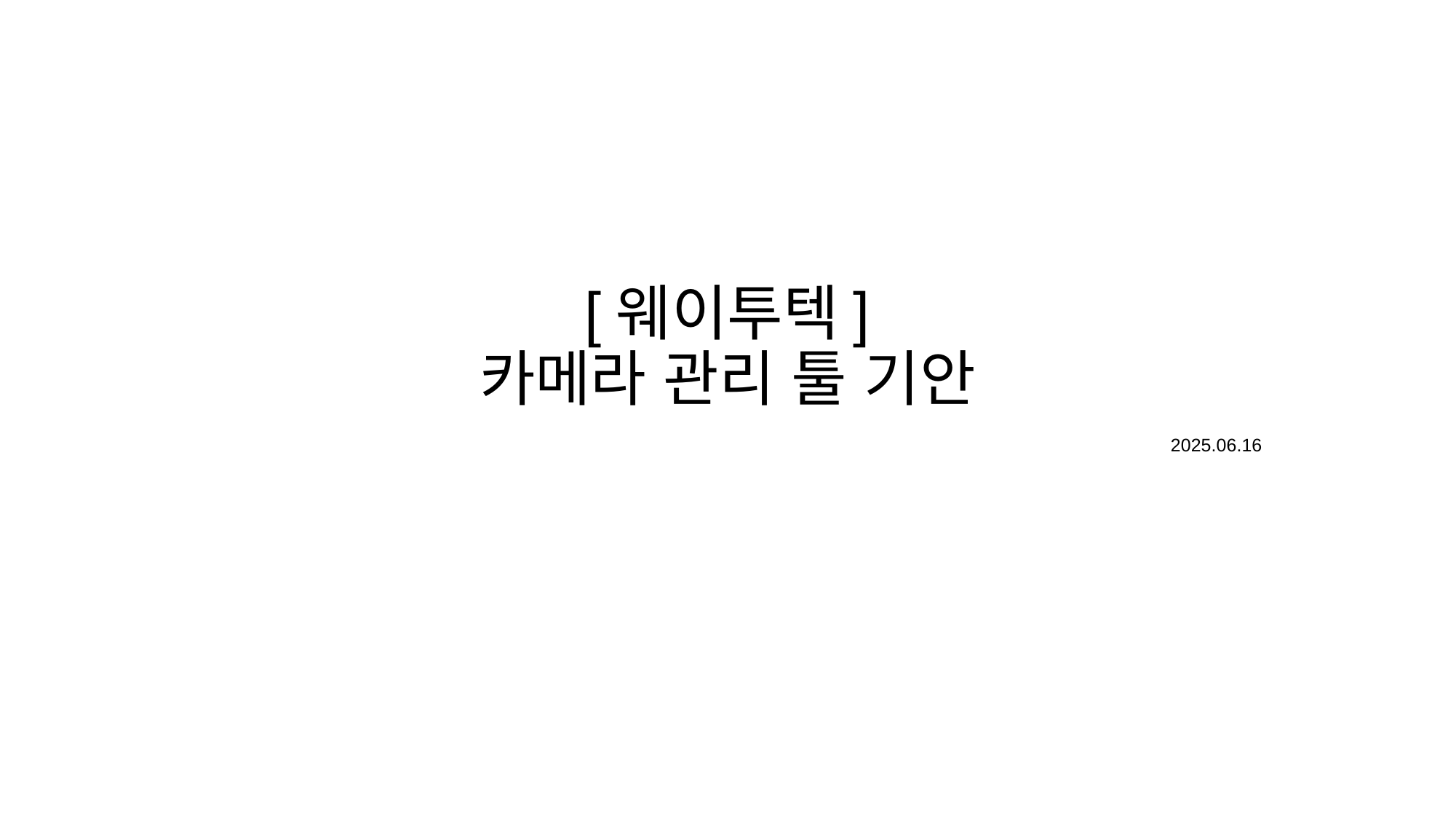

# [웨이투텍] 카메라 관리 툴 기안
2025.06.16